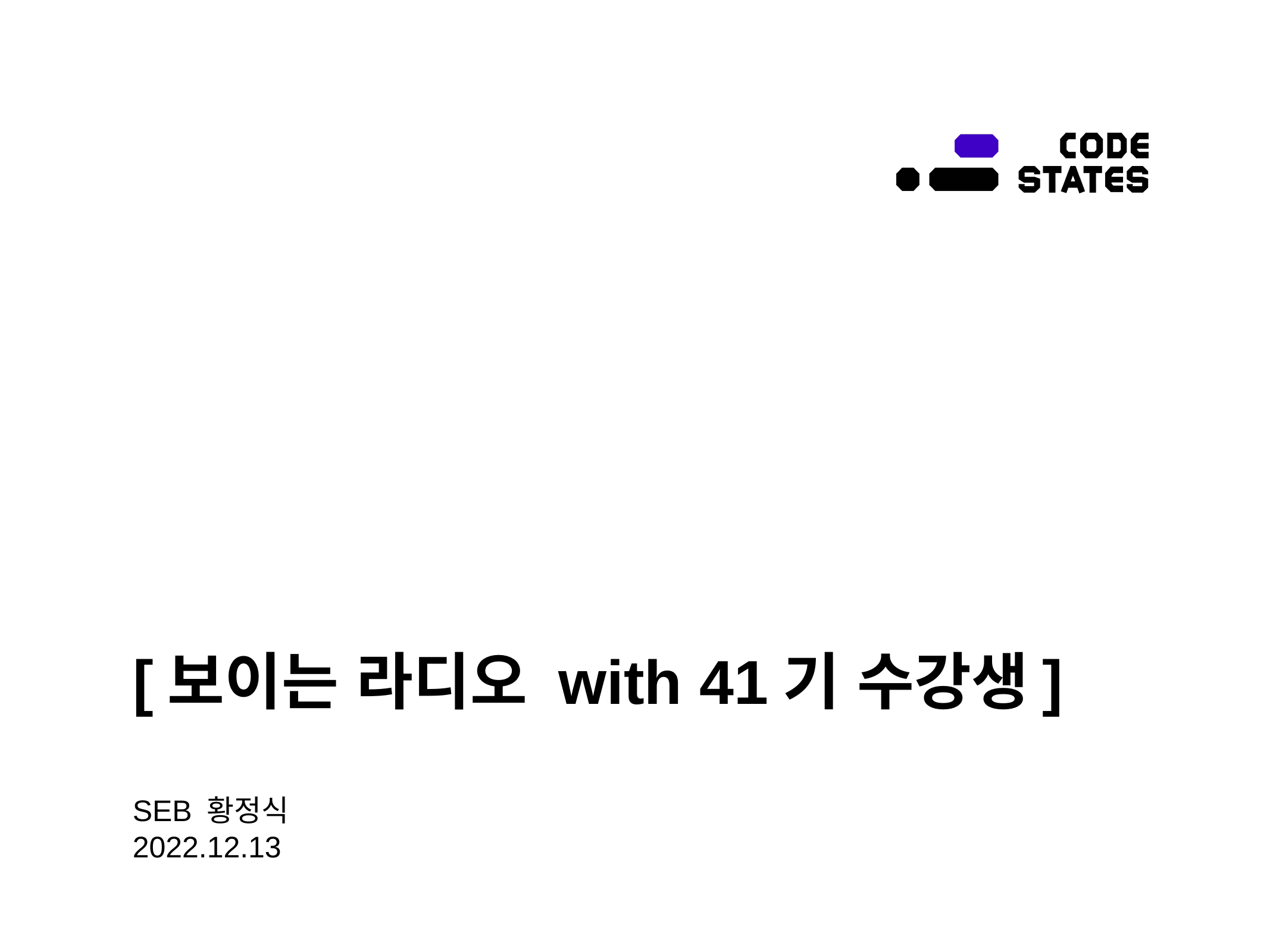

# [보이는 라디오 with 41기 수강생]
SEB 황정식
2022.12.13